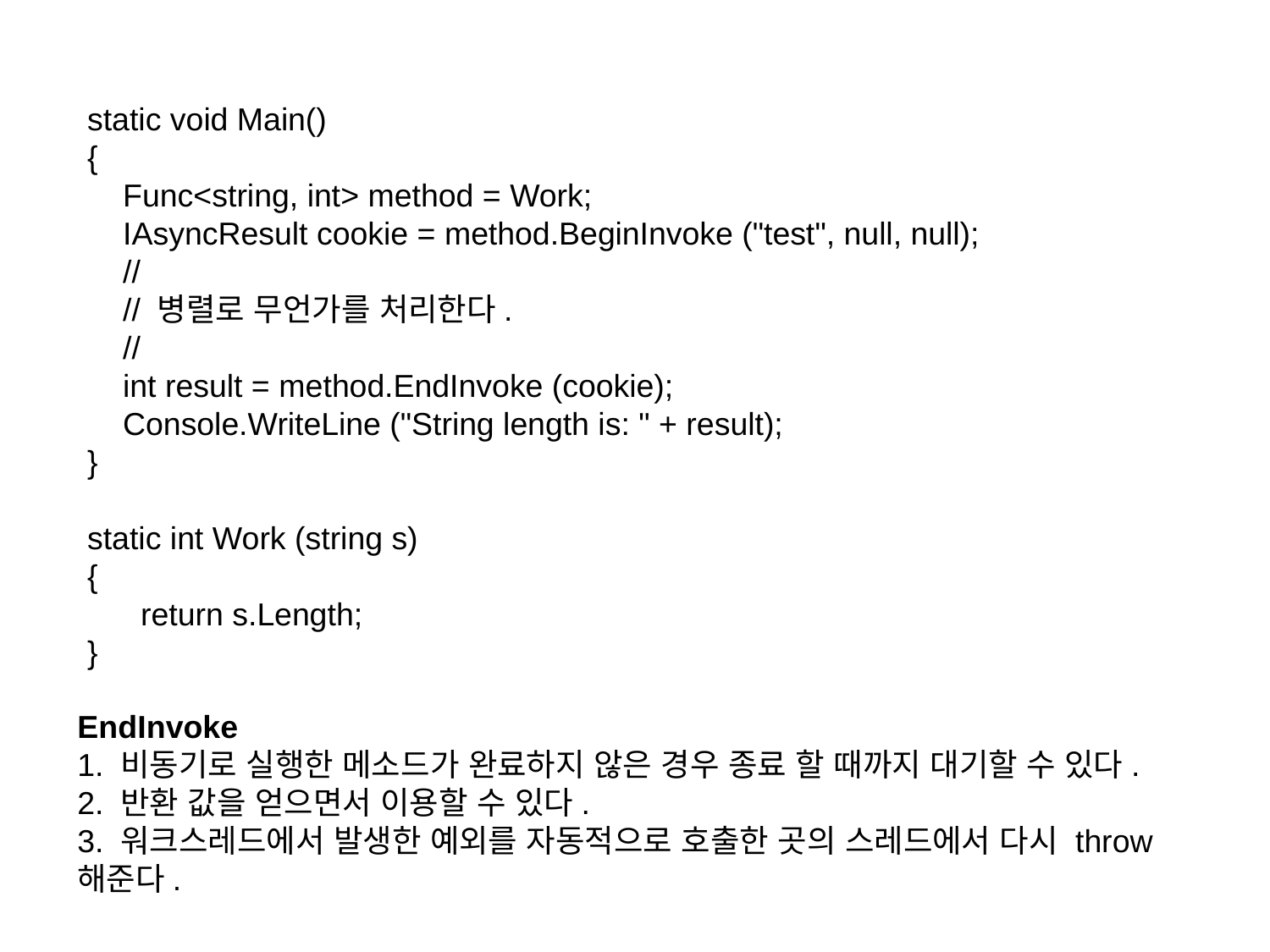

static void Main()
{
    Func<string, int> method = Work;
    IAsyncResult cookie = method.BeginInvoke ("test", null, null);
    //
    // 병렬로 무언가를 처리한다.
    //
    int result = method.EndInvoke (cookie);
    Console.WriteLine ("String length is: " + result);
}

static int Work (string s)
{
      return s.Length;
}
EndInvoke
1. 비동기로 실행한 메소드가 완료하지 않은 경우 종료 할 때까지 대기할 수 있다.
2. 반환 값을 얻으면서 이용할 수 있다.
3. 워크스레드에서 발생한 예외를 자동적으로 호출한 곳의 스레드에서 다시 throw 해준다.